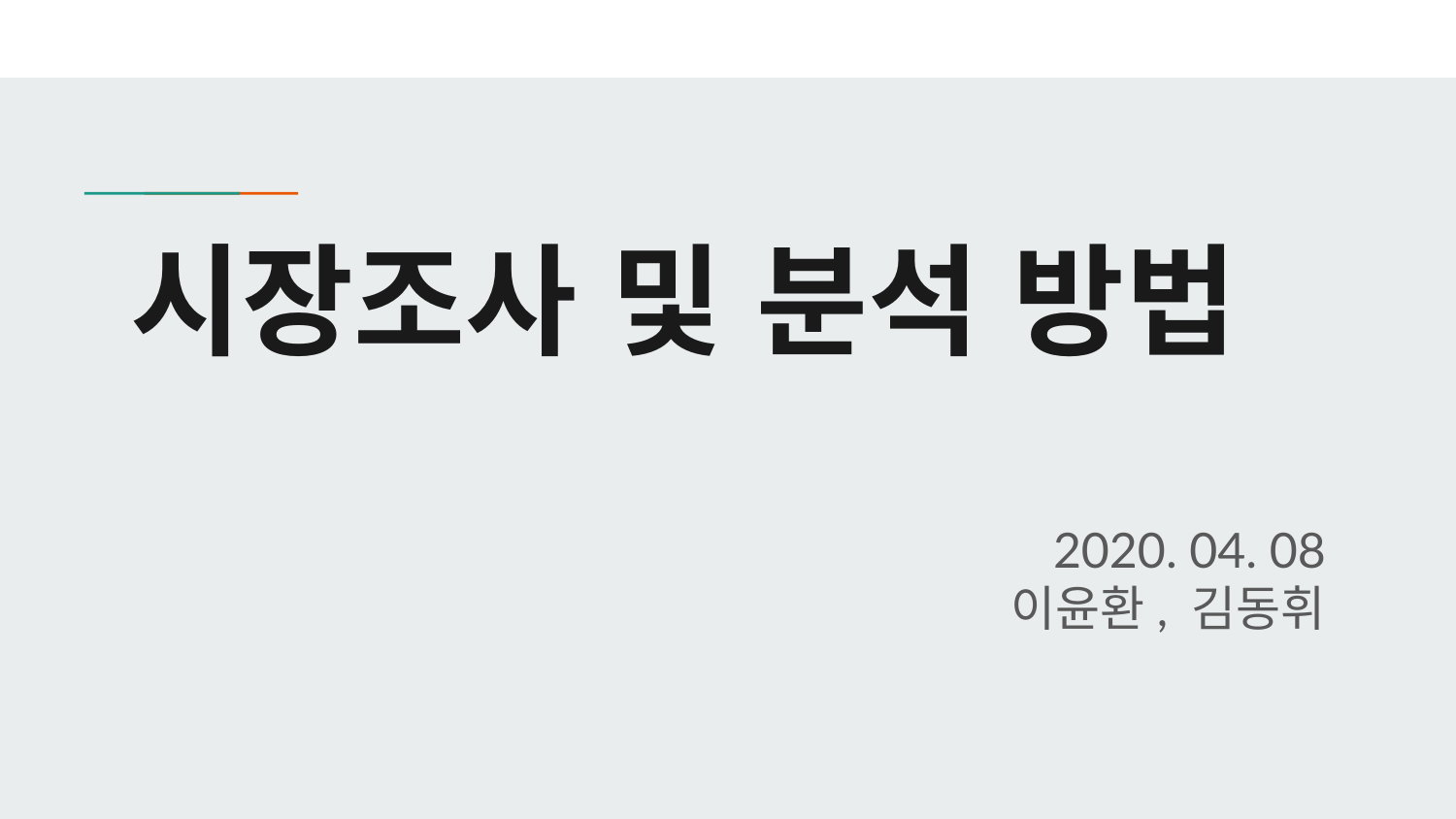

# 시장조사 및 분석 방법
2020. 04. 08
이윤환, 김동휘